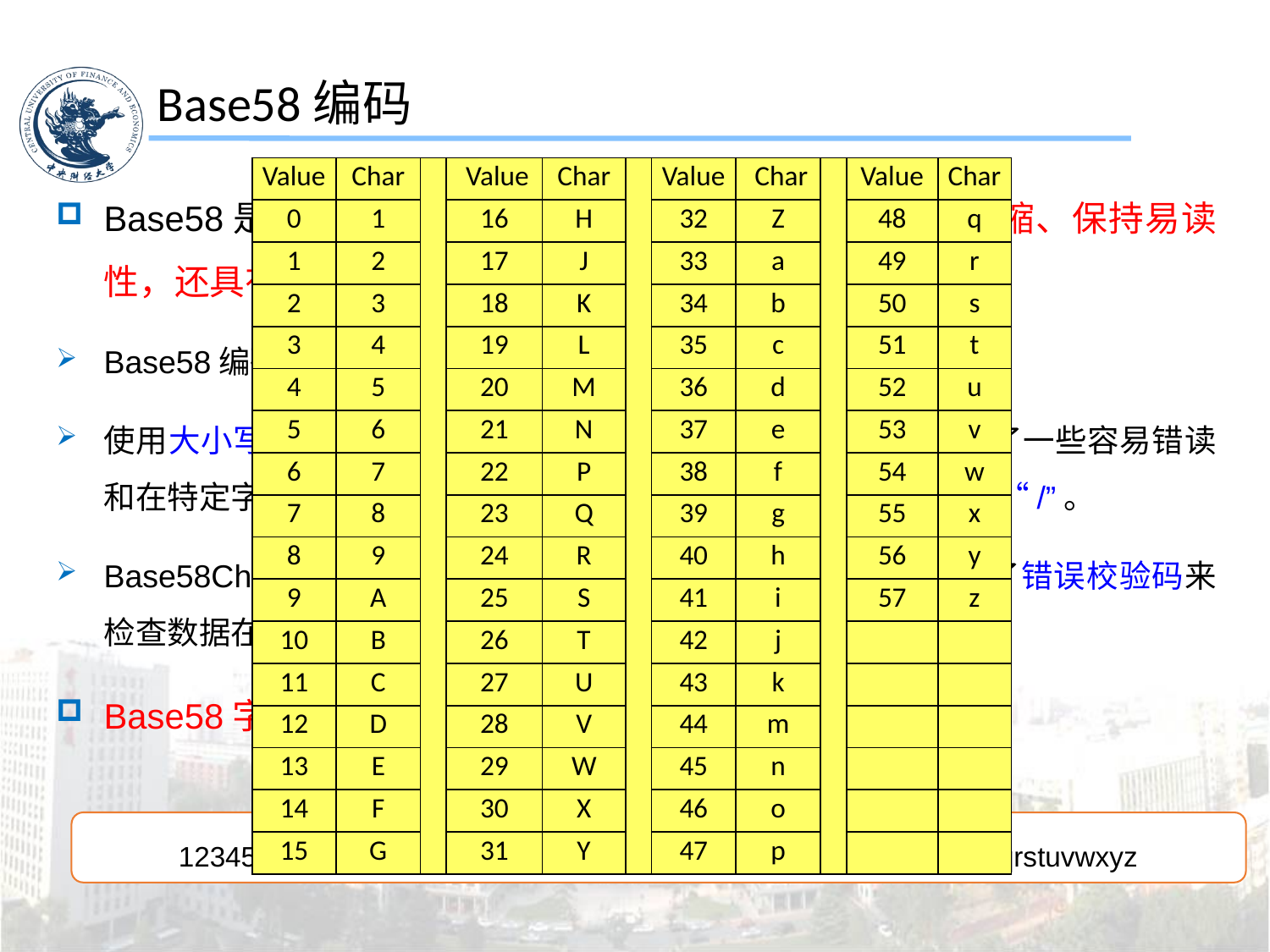

Base58编码
| Value | Char |  | Value | Char |  | Value | Char |  | Value | Char |
| --- | --- | --- | --- | --- | --- | --- | --- | --- | --- | --- |
| 0 | 1 |  | 16 | H |  | 32 | Z |  | 48 | q |
| 1 | 2 |  | 17 | J |  | 33 | a |  | 49 | r |
| 2 | 3 |  | 18 | K |  | 34 | b |  | 50 | s |
| 3 | 4 |  | 19 | L |  | 35 | c |  | 51 | t |
| 4 | 5 |  | 20 | M |  | 36 | d |  | 52 | u |
| 5 | 6 |  | 21 | N |  | 37 | e |  | 53 | v |
| 6 | 7 |  | 22 | P |  | 38 | f |  | 54 | w |
| 7 | 8 |  | 23 | Q |  | 39 | g |  | 55 | x |
| 8 | 9 |  | 24 | R |  | 40 | h |  | 56 | y |
| 9 | A |  | 25 | S |  | 41 | i |  | 57 | z |
| 10 | B |  | 26 | T |  | 42 | j |  |  |  |
| 11 | C |  | 27 | U |  | 43 | k |  |  |  |
| 12 | D |  | 28 | V |  | 44 | m |  |  |  |
| 13 | E |  | 29 | W |  | 45 | n |  |  |  |
| 14 | F |  | 30 | X |  | 46 | o |  |  |  |
| 15 | G |  | 31 | Y |  | 47 | p |  |  |  |
Base58是一种基于文本的二进制编码格式，实现数据压缩、保持易读性，还具有错误诊断功能。
Base58编码是Base64编码格式的子集
使用大小写字母（A-Z和a-z）和10个数字（0-9），但舍弃了一些容易错读和在特定字体中容易混淆的字符，如0，O，l，I以及“+”和“/”。
Base58Check是用于比特币中的一种Base58编码格式，增加了错误校验码来检查数据在转录中出现的错误。
Base58字母表

123456789ABCDEFGHJKLMNPQRSTUVWXYZabcdefghijkmnopqrstuvwxyz